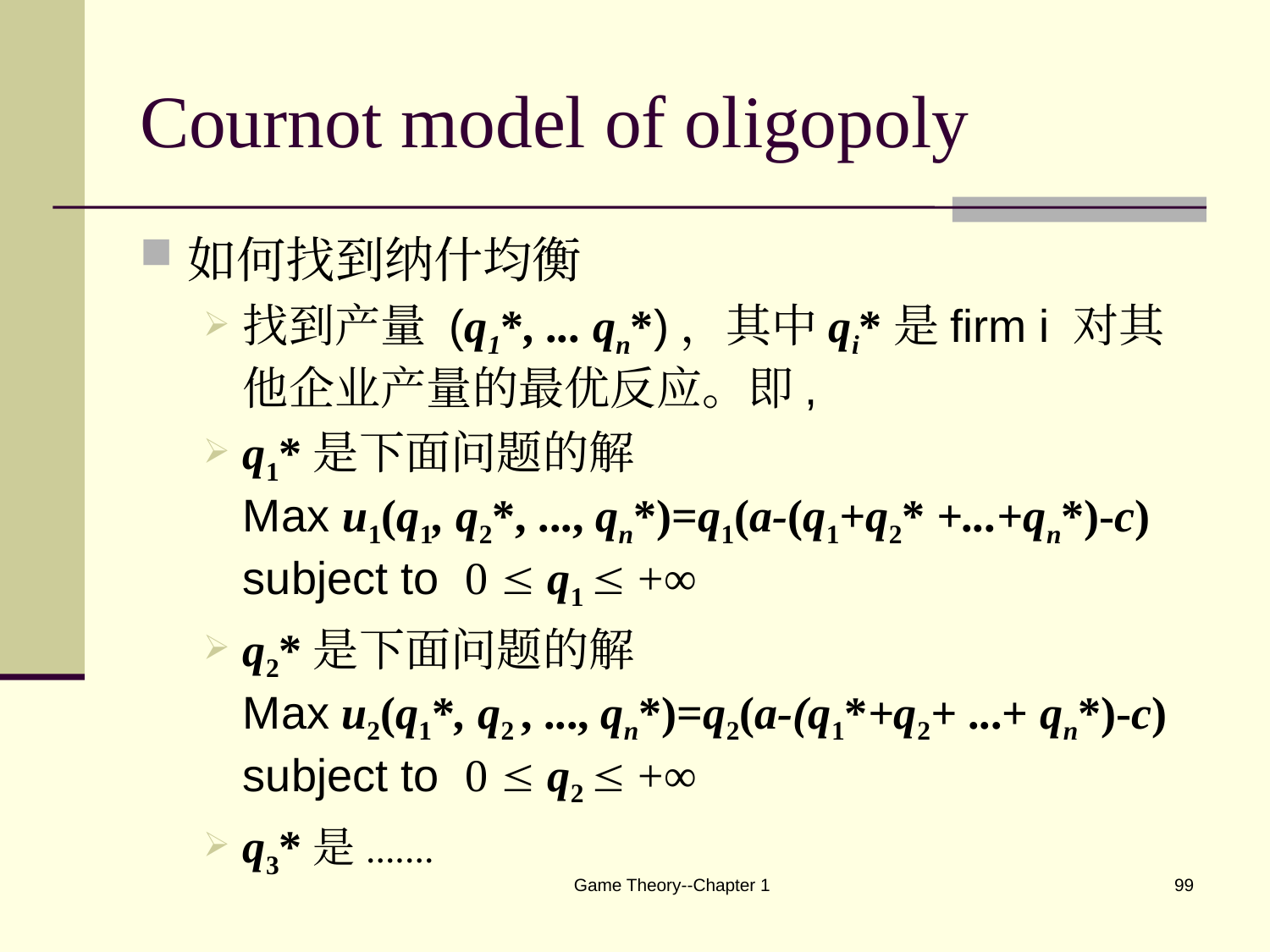

# Cournot model of oligopoly
如何找到纳什均衡
找到产量 (q1*, ... qn*)，其中qi*是firm i 对其他企业产量的最优反应。即,
q1*是下面问题的解
Max u1(q1, q2*, ..., qn*)=q1(a-(q1+q2* +...+qn*)-c)
subject to  0 ≤ q1 ≤ +∞
q2*是下面问题的解
Max u2(q1*, q2 , ..., qn*)=q2(a-(q1*+q2+ ...+ qn*)-c)
subject to  0 ≤ q2 ≤ +∞
q3*是.......
Game Theory--Chapter 1
99